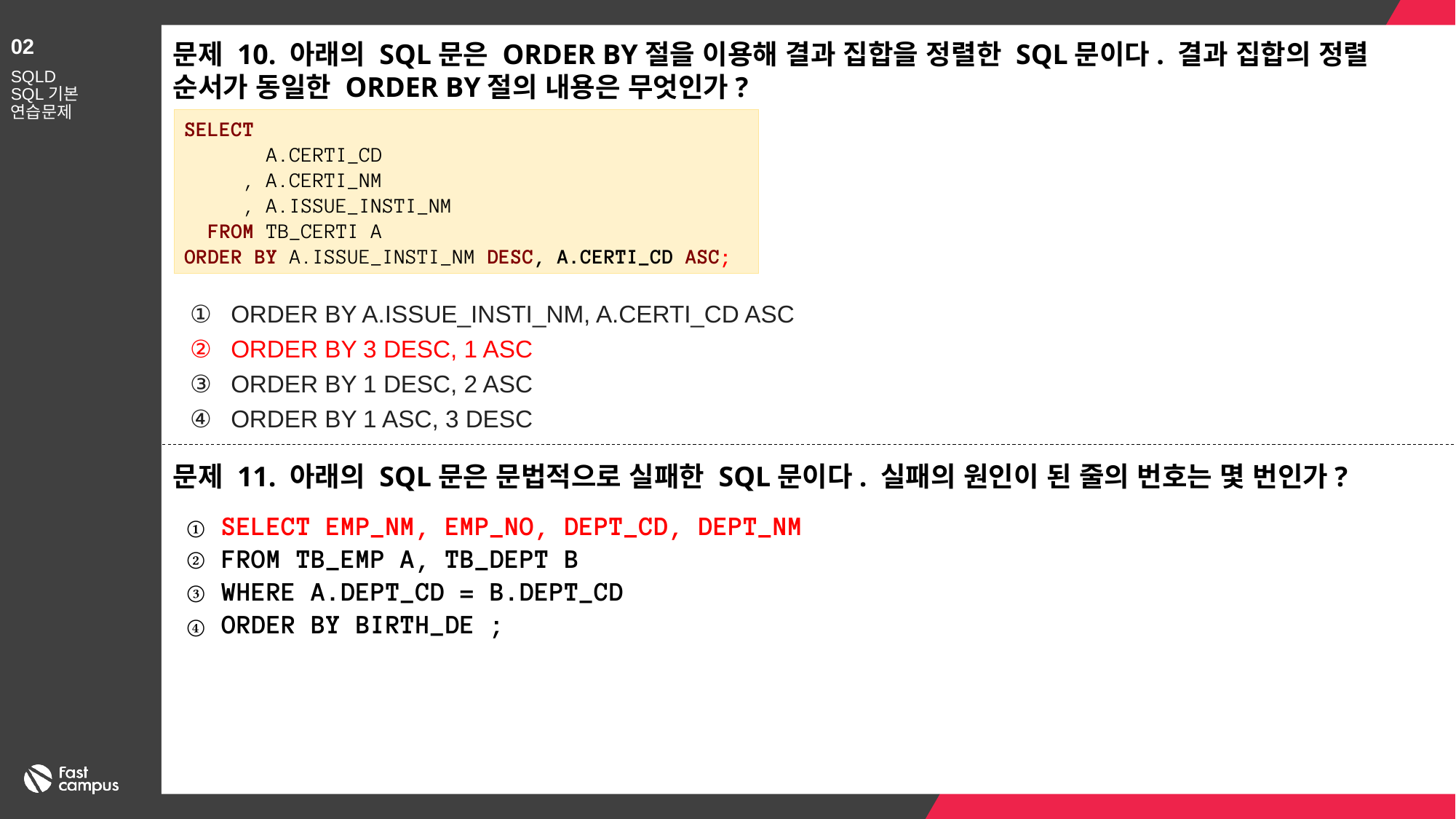

02
문제 10. 아래의 SQL문은 ORDER BY절을 이용해 결과 집합을 정렬한 SQL문이다. 결과 집합의 정렬 순서가 동일한 ORDER BY절의 내용은 무엇인가?
SQLD
SQL기본
연습문제
SELECT
       A.CERTI_CD
     , A.CERTI_NM
     , A.ISSUE_INSTI_NM
  FROM TB_CERTI A
ORDER BY A.ISSUE_INSTI_NM DESC, A.CERTI_CD ASC;
ORDER BY A.ISSUE_INSTI_NM, A.CERTI_CD ASC
ORDER BY 3 DESC, 1 ASC
ORDER BY 1 DESC, 2 ASC
ORDER BY 1 ASC, 3 DESC
문제 11. 아래의 SQL문은 문법적으로 실패한 SQL문이다. 실패의 원인이 된 줄의 번호는 몇 번인가?
SELECT EMP_NM, EMP_NO, DEPT_CD, DEPT_NM
FROM TB_EMP A, TB_DEPT B
WHERE A.DEPT_CD = B.DEPT_CD
ORDER BY BIRTH_DE ;
①
②
③
④